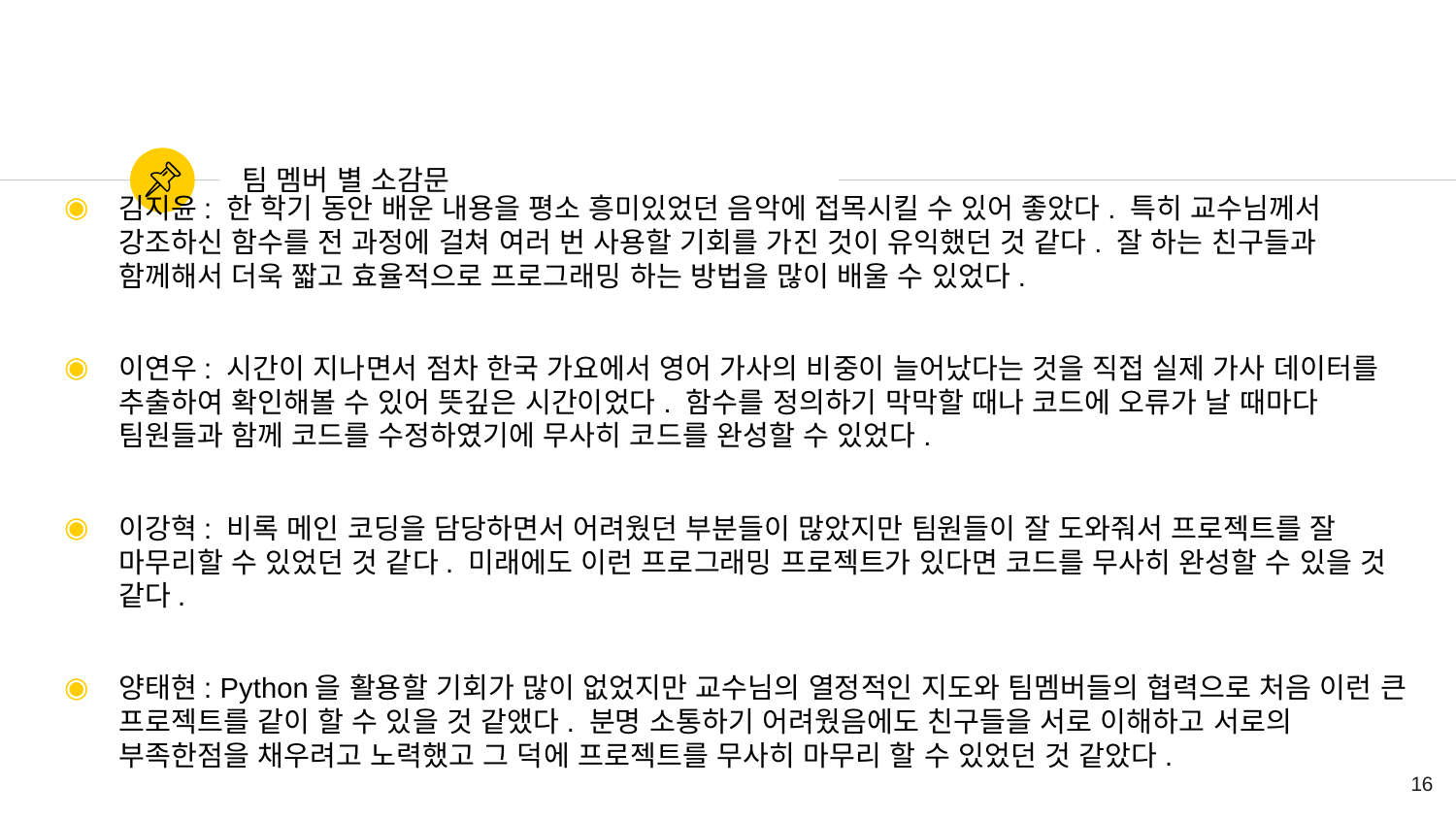

팀 멤버 별 소감문

김지윤: 한 학기 동안 배운 내용을 평소 흥미있었던 음악에 접목시킬 수 있어 좋았다. 특히 교수님께서 강조하신 함수를 전 과정에 걸쳐 여러 번 사용할 기회를 가진 것이 유익했던 것 같다. 잘 하는 친구들과 함께해서 더욱 짧고 효율적으로 프로그래밍 하는 방법을 많이 배울 수 있었다.

이연우: 시간이 지나면서 점차 한국 가요에서 영어 가사의 비중이 늘어났다는 것을 직접 실제 가사 데이터를 추출하여 확인해볼 수 있어 뜻깊은 시간이었다. 함수를 정의하기 막막할 때나 코드에 오류가 날 때마다 팀원들과 함께 코드를 수정하였기에 무사히 코드를 완성할 수 있었다.

이강혁: 비록 메인 코딩을 담당하면서 어려웠던 부분들이 많았지만 팀원들이 잘 도와줘서 프로젝트를 잘 마무리할 수 있었던 것 같다. 미래에도 이런 프로그래밍 프로젝트가 있다면 코드를 무사히 완성할 수 있을 것 같다.

양태현: Python을 활용할 기회가 많이 없었지만 교수님의 열정적인 지도와 팀멤버들의 협력으로 처음 이런 큰 프로젝트를 같이 할 수 있을 것 같앴다. 분명 소통하기 어려웠음에도 친구들을 서로 이해하고 서로의 부족한점을 채우려고 노력했고 그 덕에 프로젝트를 무사히 마무리 할 수 있었던 것 같았다.
16